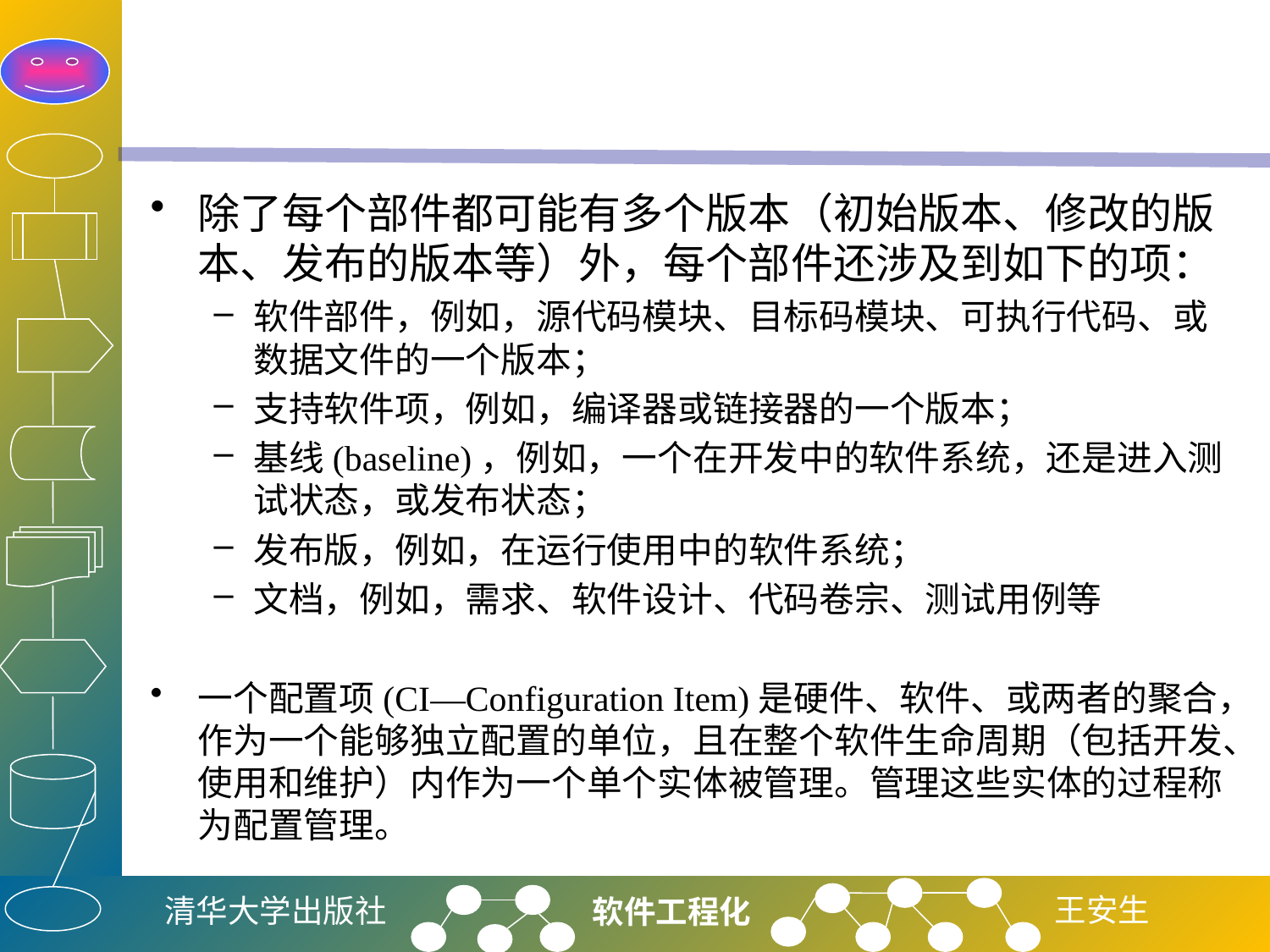

#
除了每个部件都可能有多个版本（初始版本、修改的版本、发布的版本等）外，每个部件还涉及到如下的项：
软件部件，例如，源代码模块、目标码模块、可执行代码、或数据文件的一个版本；
支持软件项，例如，编译器或链接器的一个版本；
基线(baseline)，例如，一个在开发中的软件系统，还是进入测试状态，或发布状态；
发布版，例如，在运行使用中的软件系统；
文档，例如，需求、软件设计、代码卷宗、测试用例等

一个配置项(CI—Configuration Item)是硬件、软件、或两者的聚合，作为一个能够独立配置的单位，且在整个软件生命周期（包括开发、使用和维护）内作为一个单个实体被管理。管理这些实体的过程称为配置管理。